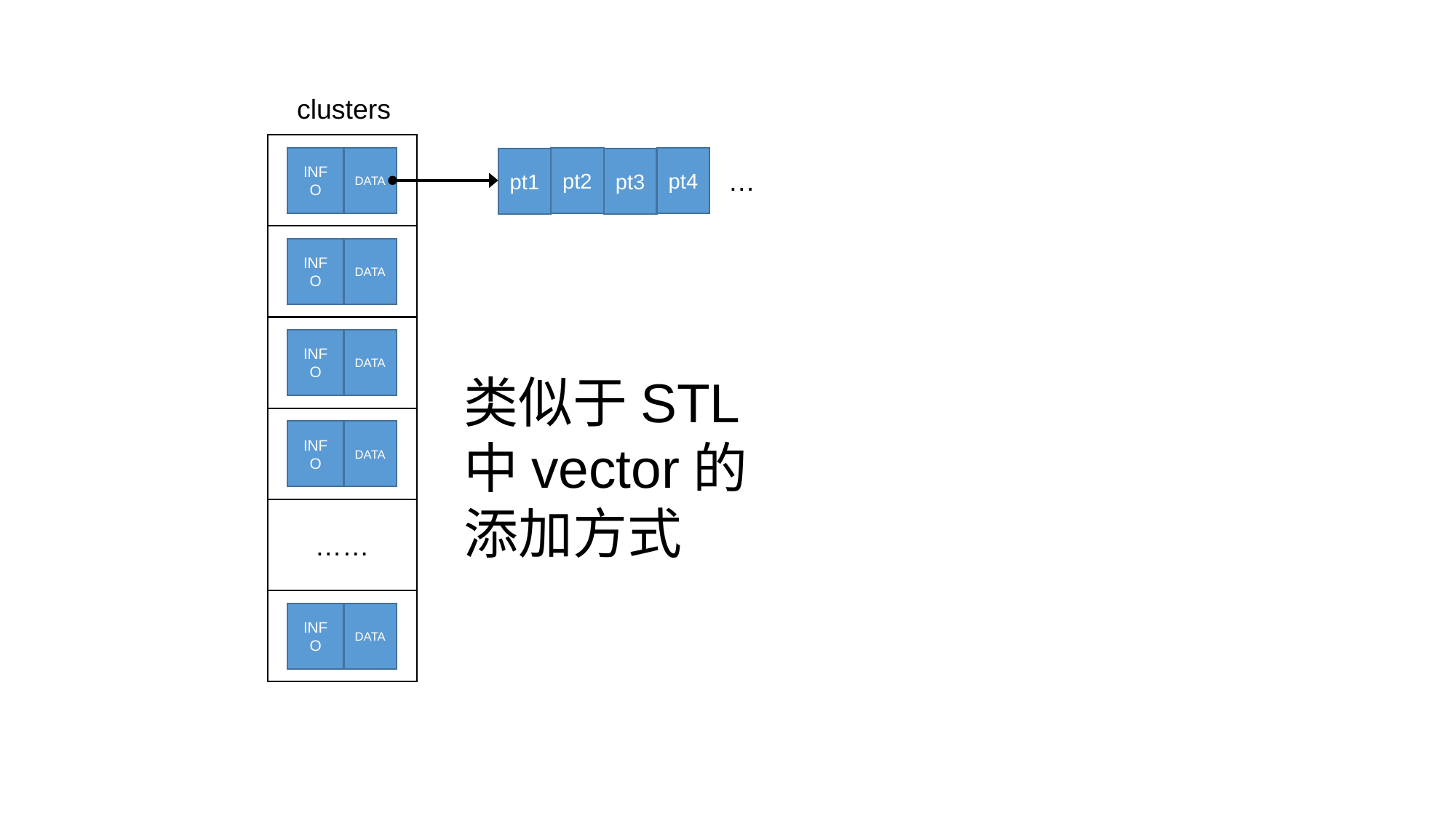

clusters

INFO
DATA
pt2
pt4
pt1
pt3
…

INFO
DATA

INFO
DATA
类似于STL中vector的添加方式

INFO
DATA
……

INFO
DATA